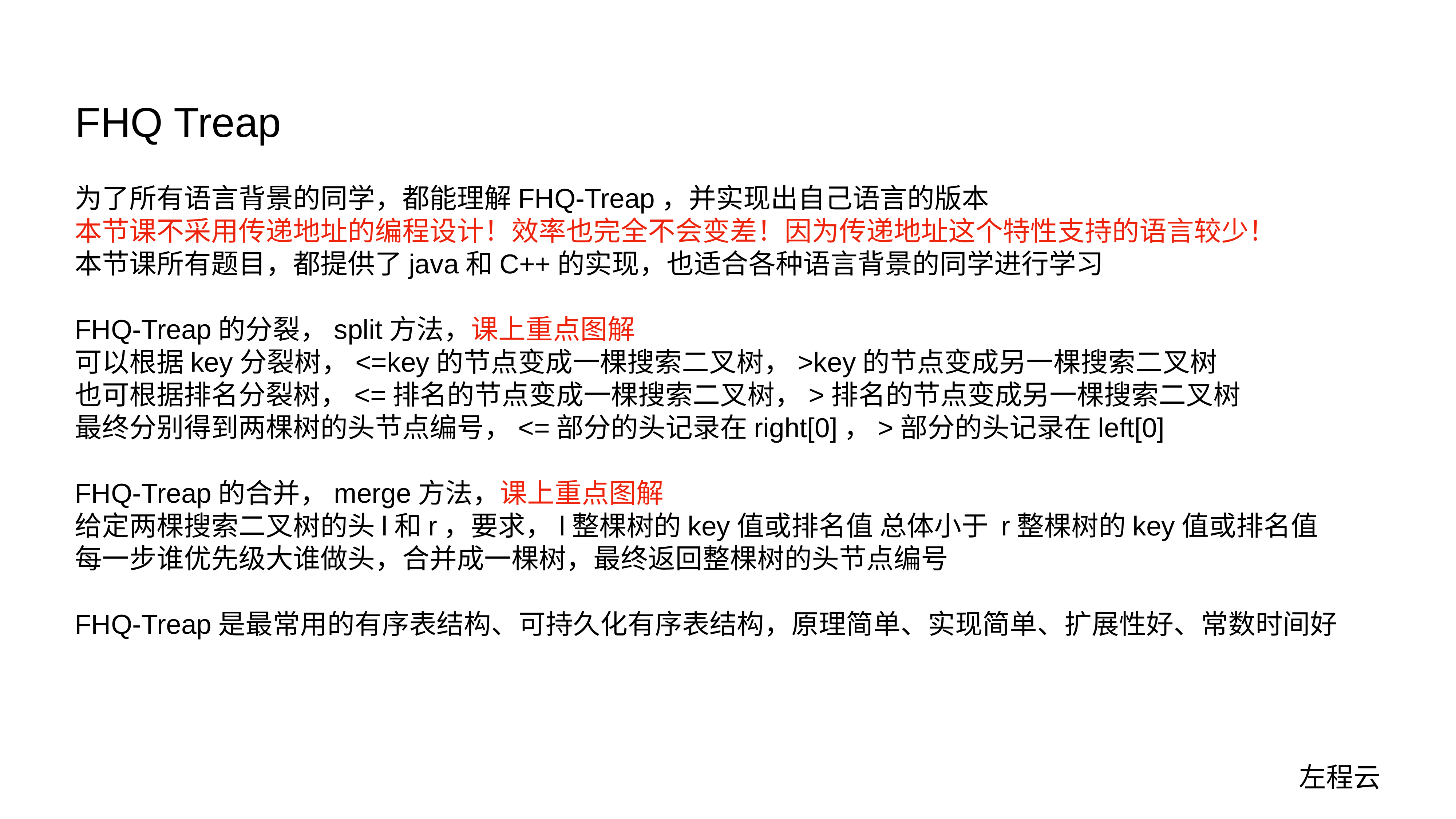

# FHQ Treap
为了所有语言背景的同学，都能理解FHQ-Treap，并实现出自己语言的版本
本节课不采用传递地址的编程设计！效率也完全不会变差！因为传递地址这个特性支持的语言较少！
本节课所有题目，都提供了java和C++的实现，也适合各种语言背景的同学进行学习

FHQ-Treap的分裂，split方法，课上重点图解
可以根据key分裂树，<=key的节点变成一棵搜索二叉树，>key的节点变成另一棵搜索二叉树
也可根据排名分裂树，<=排名的节点变成一棵搜索二叉树，>排名的节点变成另一棵搜索二叉树
最终分别得到两棵树的头节点编号，<=部分的头记录在right[0]，>部分的头记录在left[0]

FHQ-Treap的合并，merge方法，课上重点图解
给定两棵搜索二叉树的头l和r，要求，l整棵树的key值或排名值 总体小于 r整棵树的key值或排名值
每一步谁优先级大谁做头，合并成一棵树，最终返回整棵树的头节点编号

FHQ-Treap是最常用的有序表结构、可持久化有序表结构，原理简单、实现简单、扩展性好、常数时间好
左程云